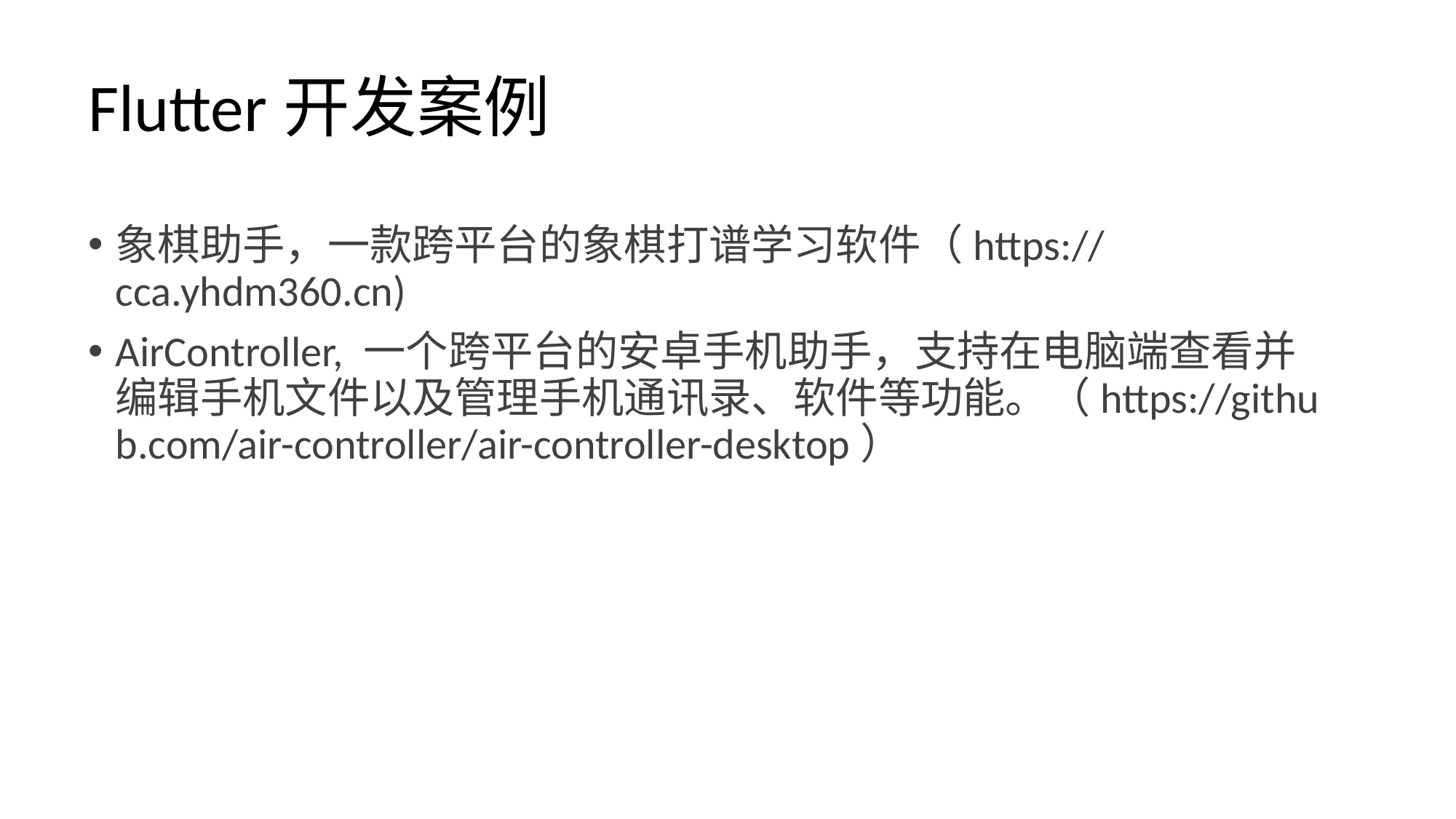

# Flutter开发案例
象棋助手，一款跨平台的象棋打谱学习软件（https://cca.yhdm360.cn)
AirController, 一个跨平台的安卓手机助手，支持在电脑端查看并编辑手机文件以及管理手机通讯录、软件等功能。（https://github.com/air-controller/air-controller-desktop）